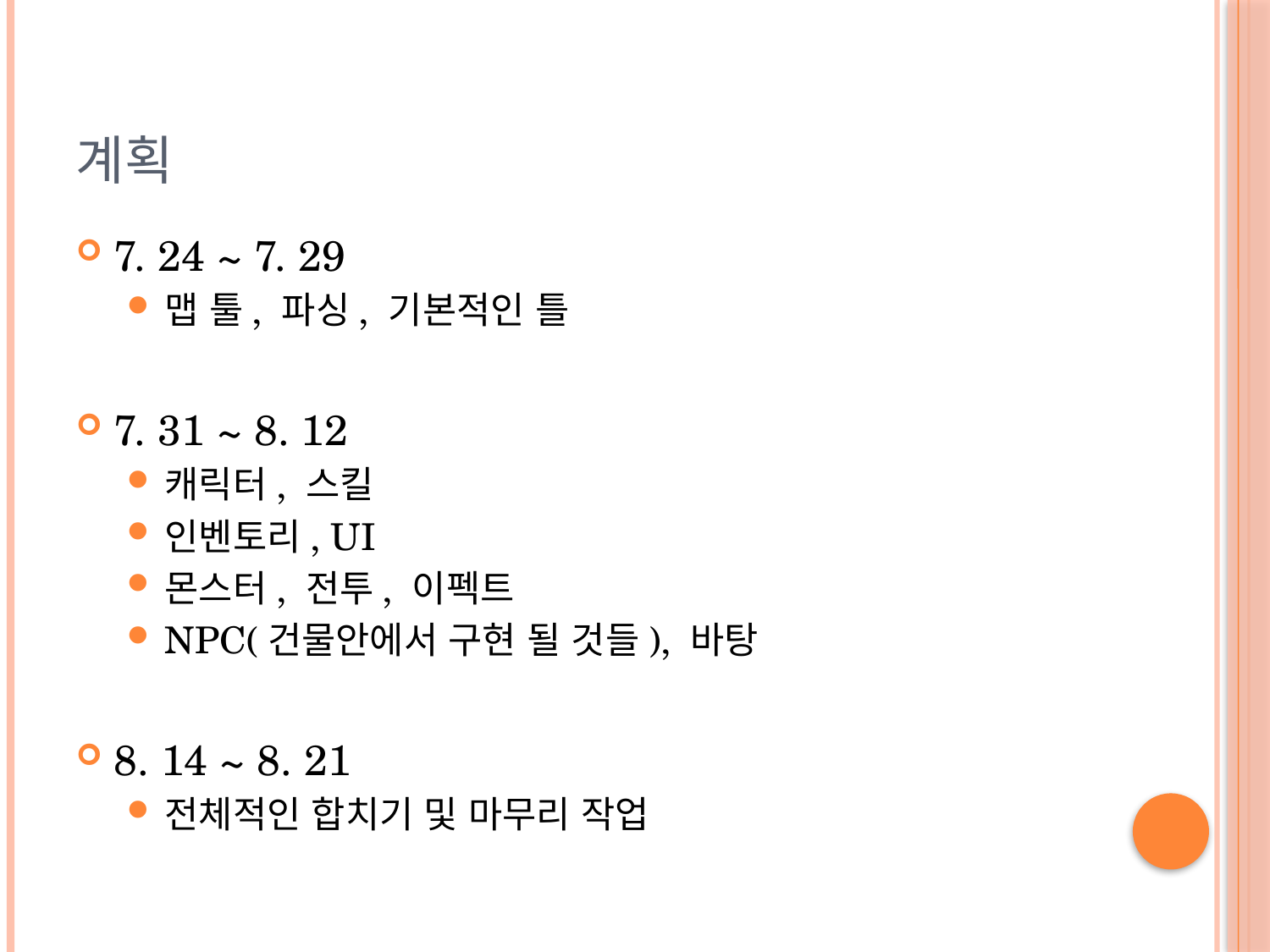

# 계획
7. 24 ~ 7. 29
맵 툴, 파싱, 기본적인 틀

7. 31 ~ 8. 12
캐릭터, 스킬
인벤토리, UI
몬스터, 전투, 이펙트
NPC(건물안에서 구현 될 것들), 바탕

8. 14 ~ 8. 21
전체적인 합치기 및 마무리 작업